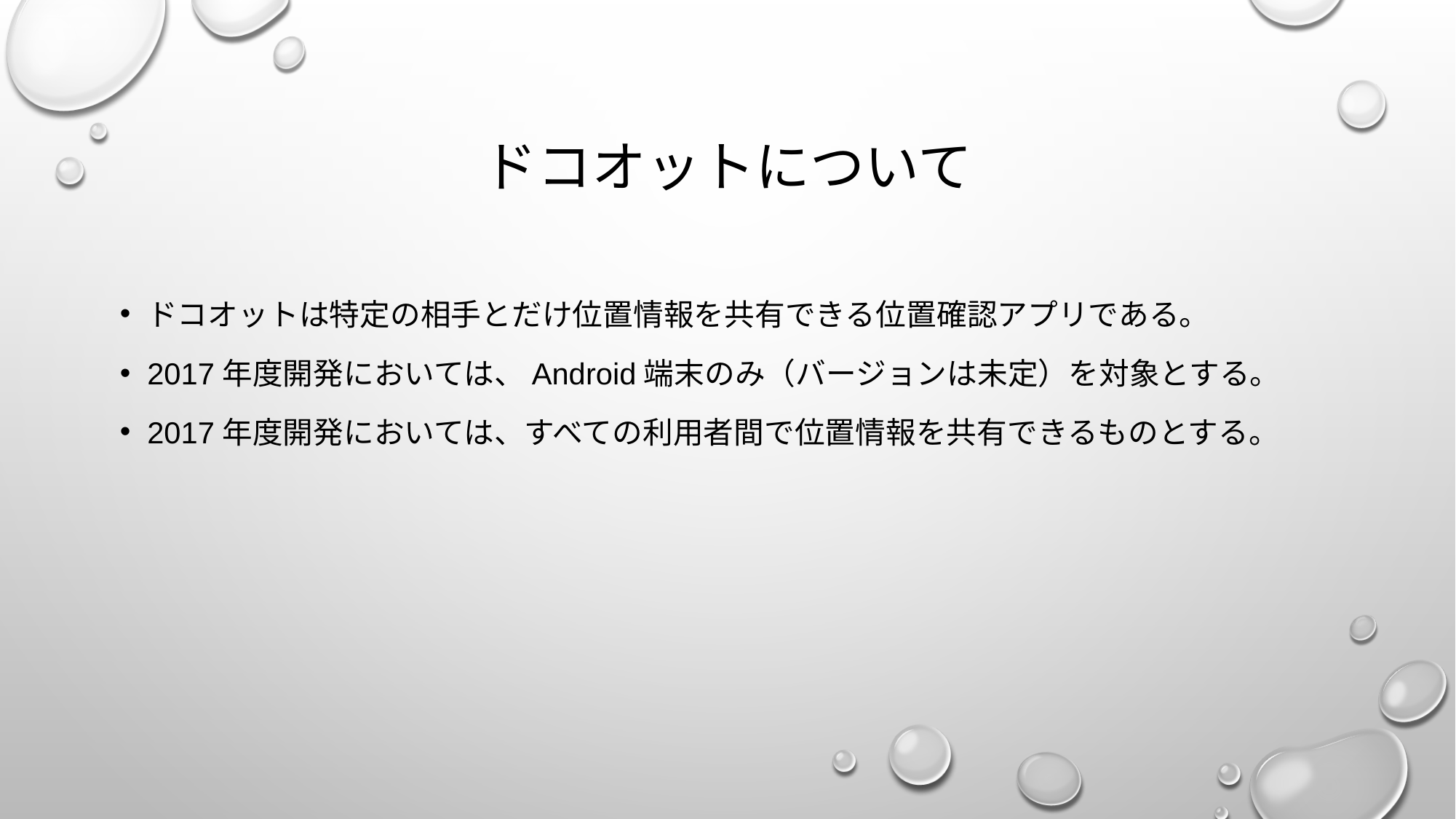

# ドコオットについて
ドコオットは特定の相手とだけ位置情報を共有できる位置確認アプリである。
2017年度開発においては、android端末のみ（バージョンは未定）を対象とする。
2017年度開発においては、すべての利用者間で位置情報を共有できるものとする。